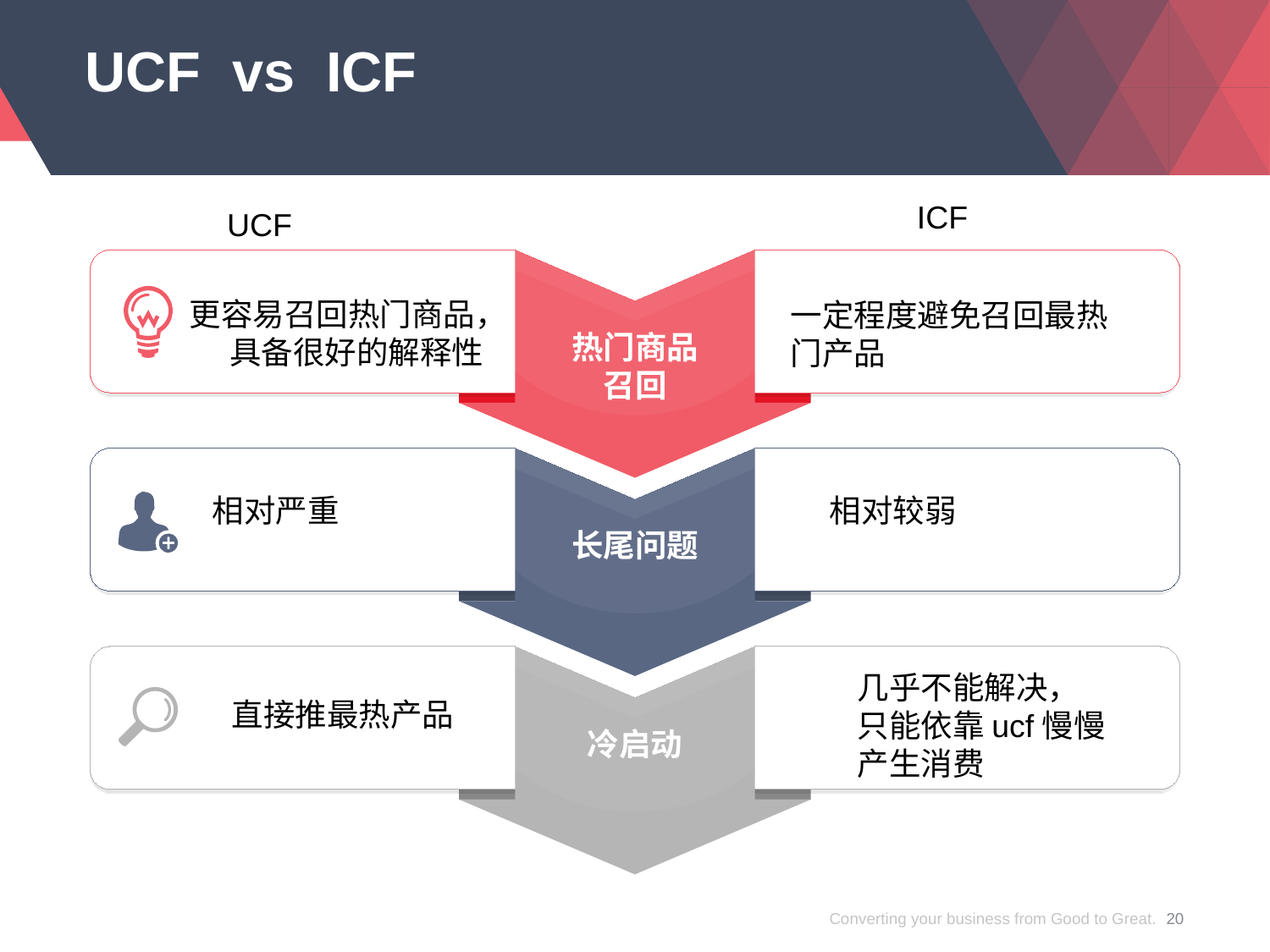

# UCF  vs  ICF
ICF
UCF

           更容易召回热门商品，
	具备很好的解释性

一定程度避免召回最热门产品
热门商品召回

相对严重
相对较弱

长尾问题

几乎不能解决，只能依靠ucf慢慢产生消费

直接推最热产品
冷启动

Converting your business from Good to Great.
20